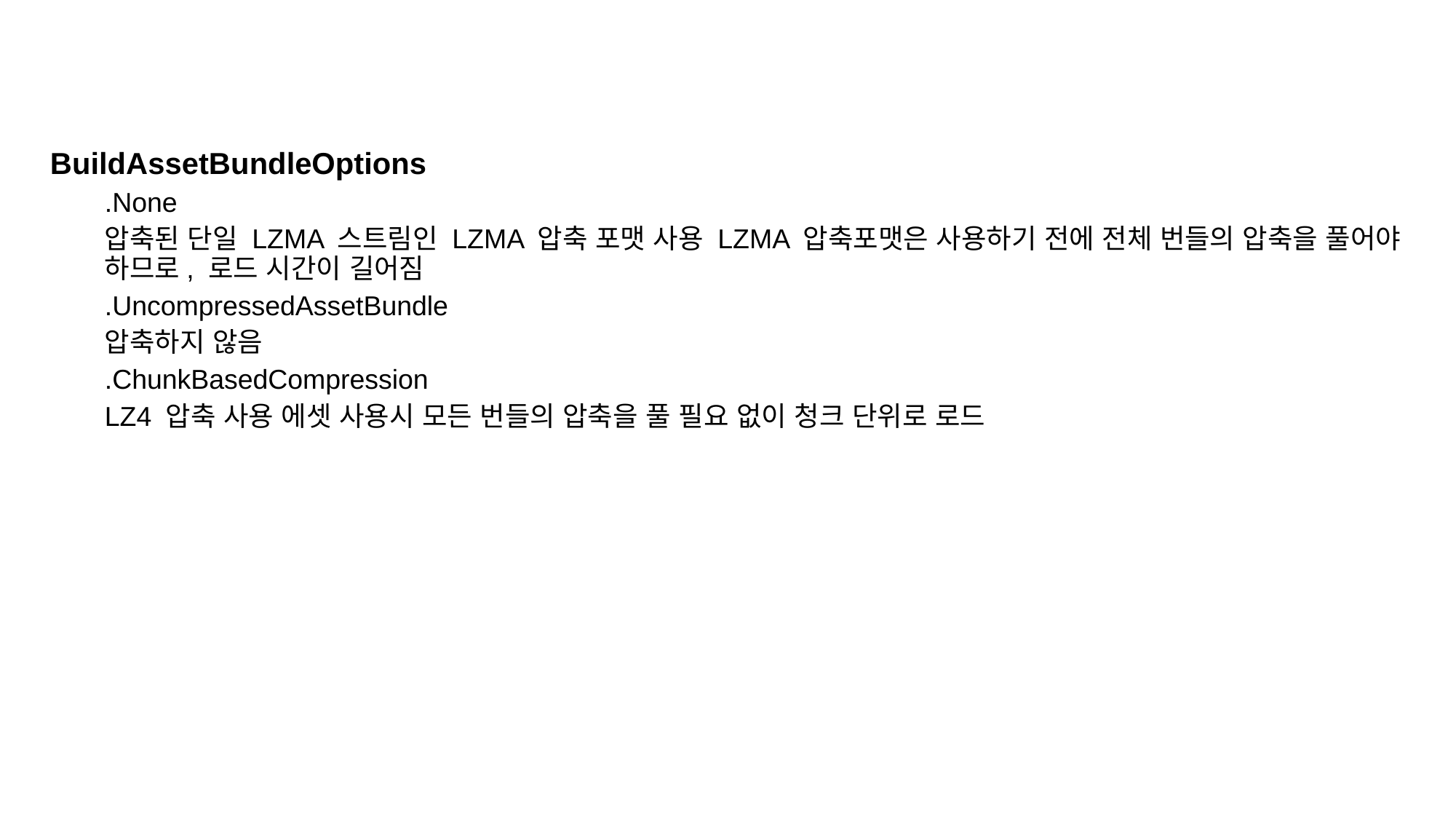

#
BuildAssetBundleOptions
.None
압축된 단일 LZMA 스트림인 LZMA 압축 포맷 사용 LZMA 압축포맷은 사용하기 전에 전체 번들의 압축을 풀어야 하므로, 로드 시간이 길어짐
.UncompressedAssetBundle
압축하지 않음
.ChunkBasedCompression
LZ4 압축 사용 에셋 사용시 모든 번들의 압축을 풀 필요 없이 청크 단위로 로드